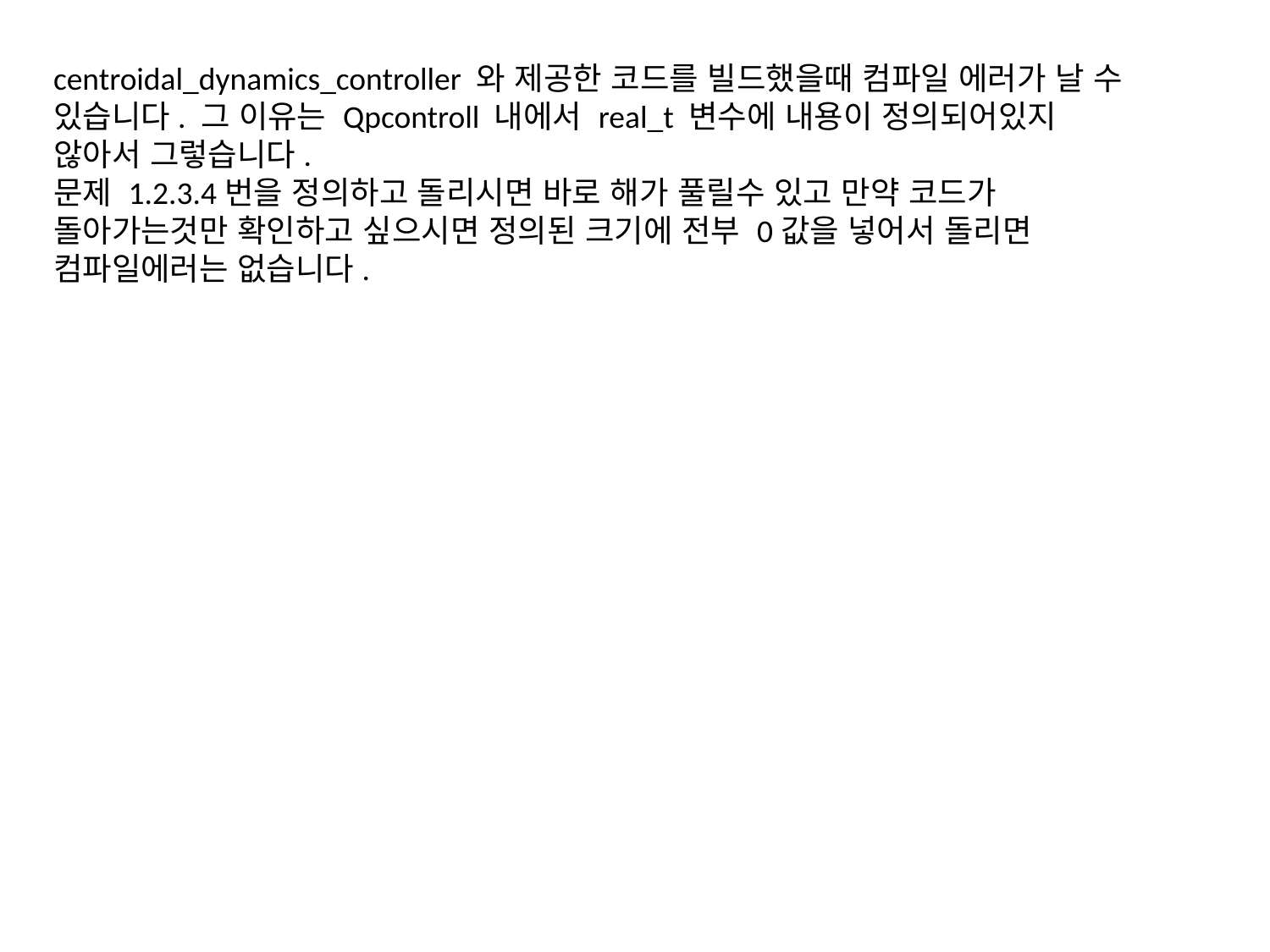

centroidal_dynamics_controller 와 제공한 코드를 빌드했을때 컴파일 에러가 날 수 있습니다. 그 이유는 Qpcontroll 내에서 real_t 변수에 내용이 정의되어있지 않아서 그렇습니다.
문제 1.2.3.4번을 정의하고 돌리시면 바로 해가 풀릴수 있고 만약 코드가 돌아가는것만 확인하고 싶으시면 정의된 크기에 전부 0값을 넣어서 돌리면 컴파일에러는 없습니다.